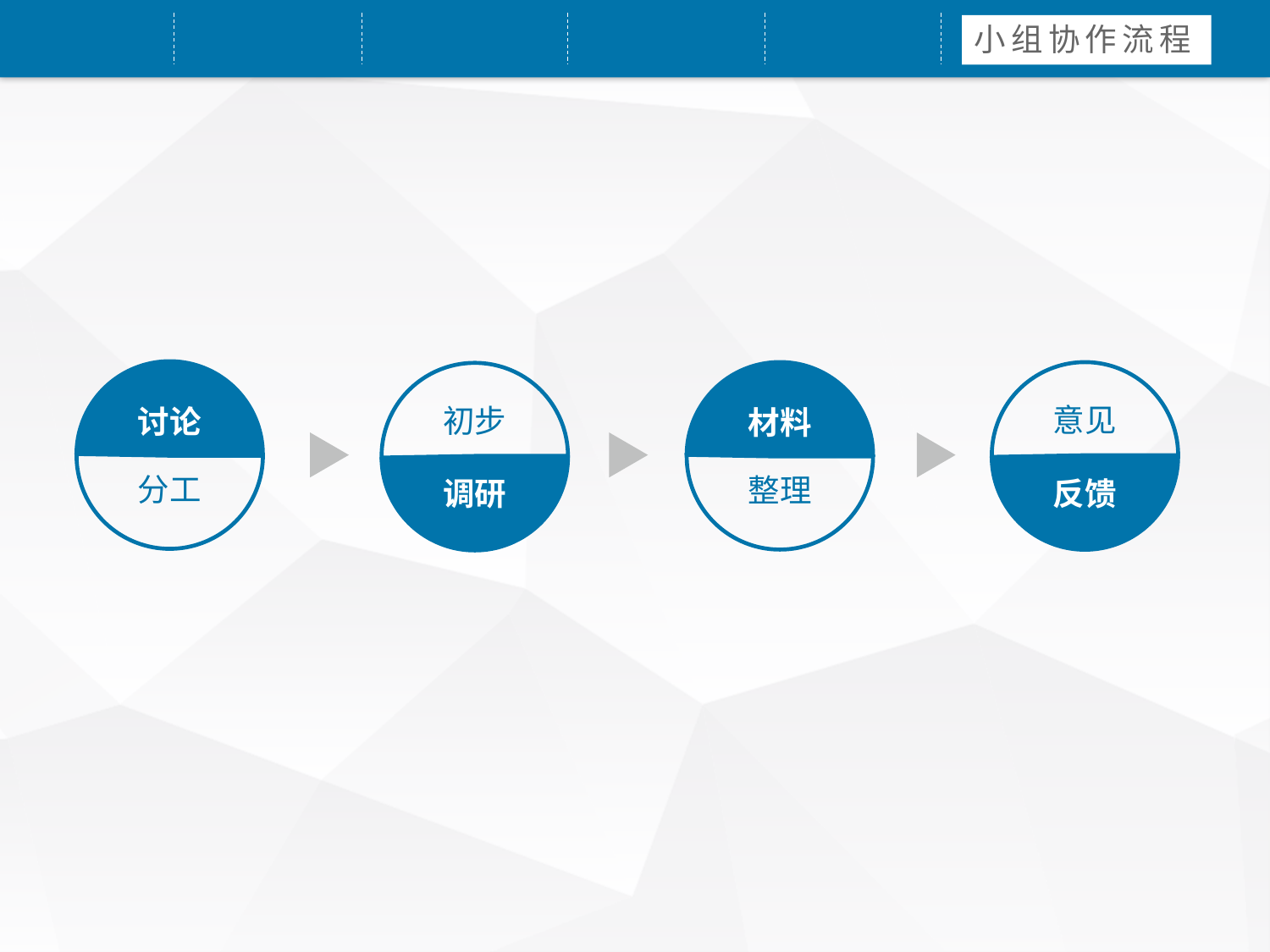

小组协作流程

讨论
分工

材料
整理

意见
反馈

初步
调研